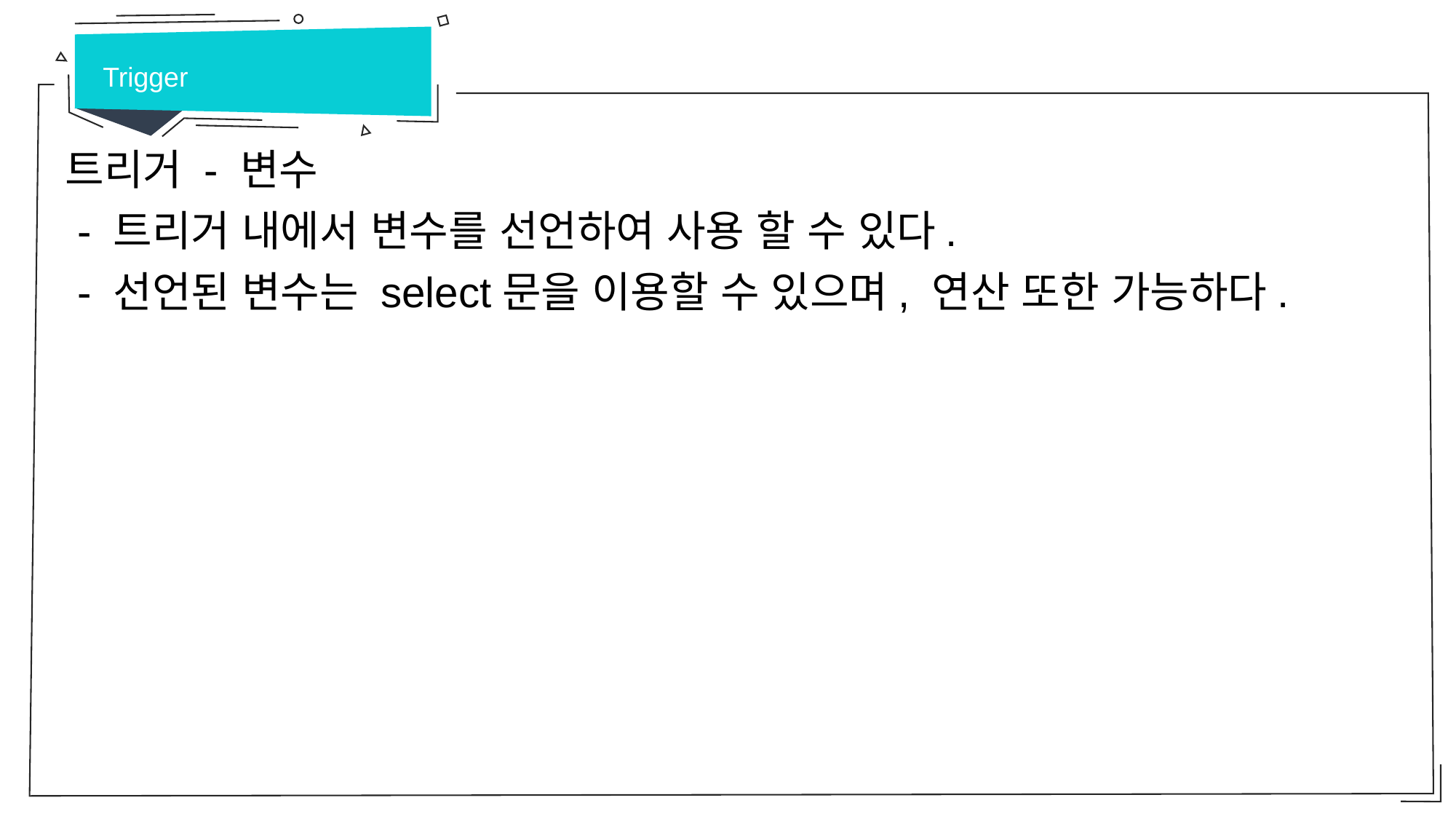

Trigger
트리거 - 변수
 - 트리거 내에서 변수를 선언하여 사용 할 수 있다.
 - 선언된 변수는 select문을 이용할 수 있으며, 연산 또한 가능하다.